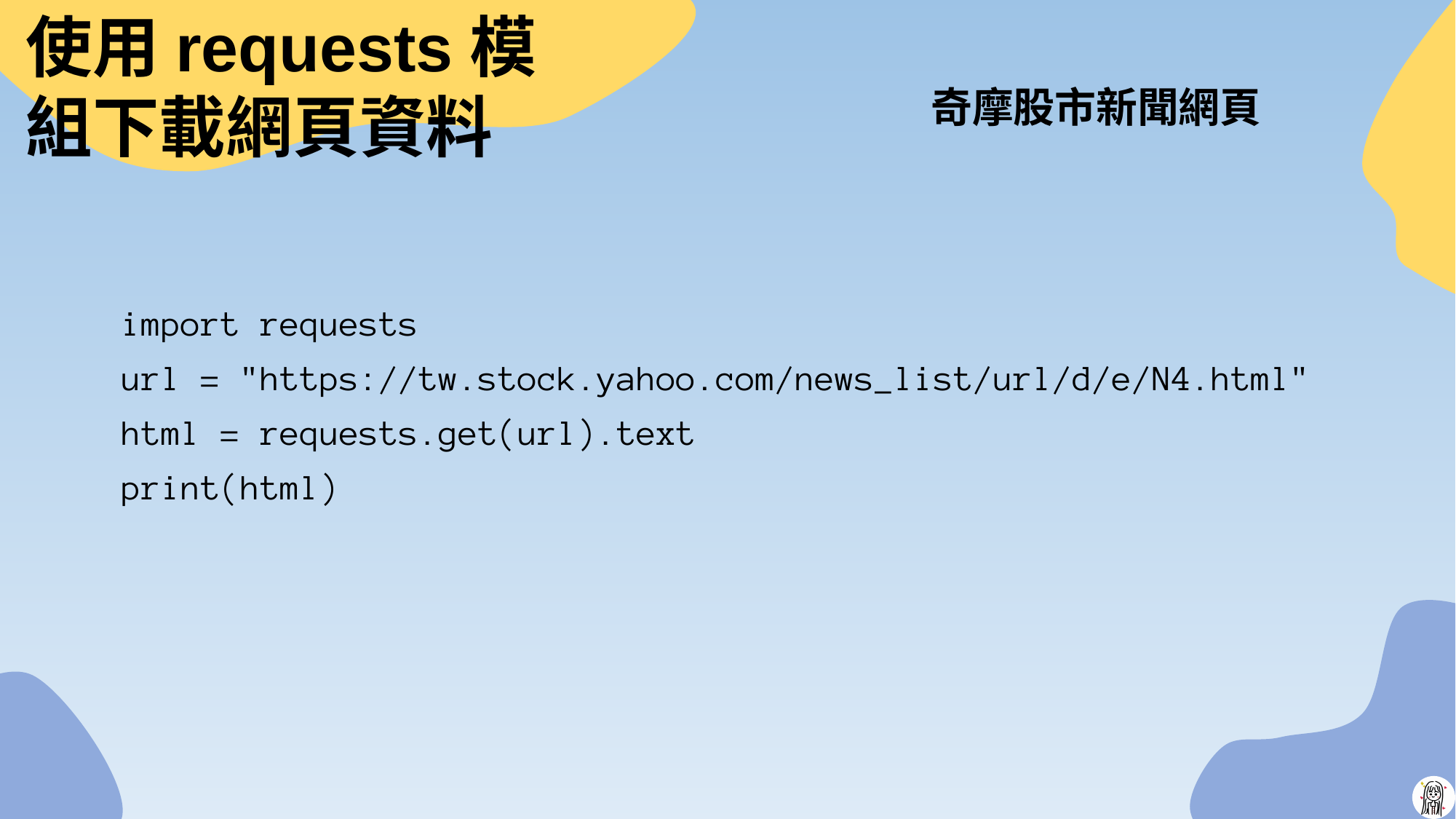

使用requests模組下載網頁資料
# 奇摩股市新聞網頁
import requests
url = "https://tw.stock.yahoo.com/news_list/url/d/e/N4.html"
html = requests.get(url).text
print(html)
11